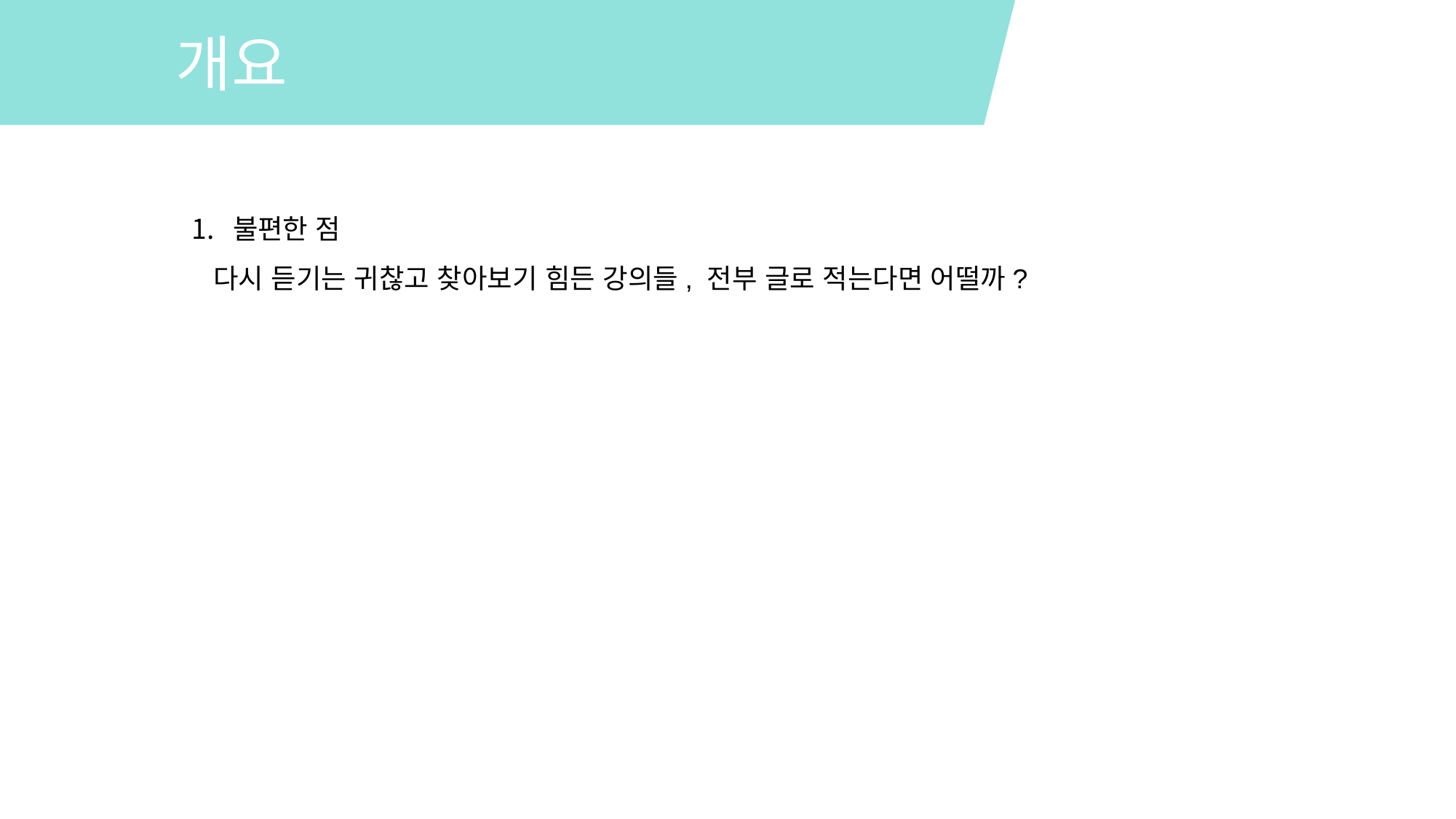

개요
불편한 점
  다시 듣기는 귀찮고 찾아보기 힘든 강의들, 전부 글로 적는다면 어떨까?